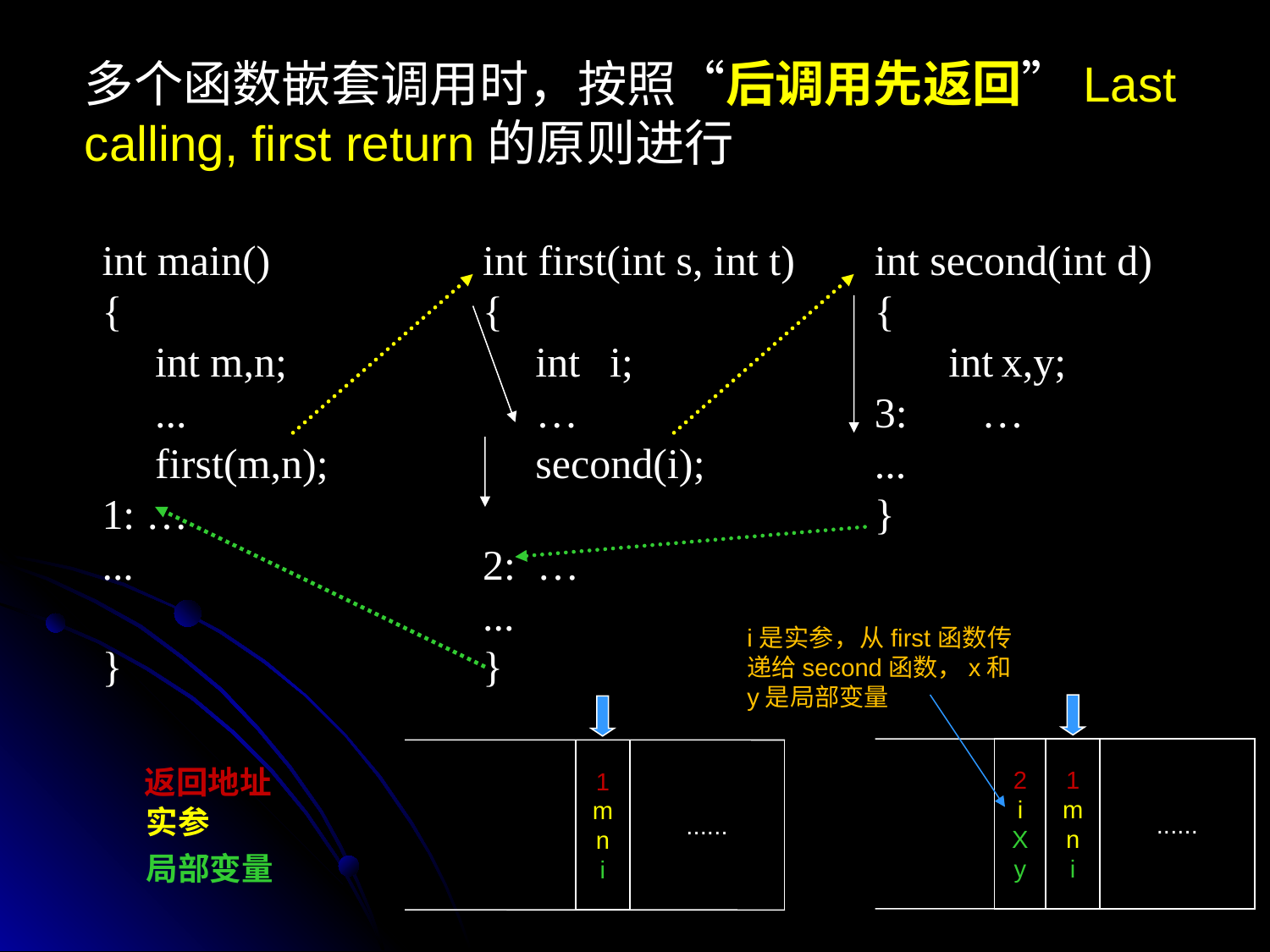

多个函数嵌套调用时，按照“后调用先返回”Last calling, first return的原则进行
int main()
{
     int m,n;
     ...
     first(m,n);
1: …
...

}
int first(int s, int t)
{
     int 	i;
     …
     second(i);

2:  …
...
}
int second(int d)
{
       int	x,y;
3:       …
...
}

i是实参，从first函数传递给second函数，x和y是局部变量

1
m
n
i

1
m
n
i

2
i
X
y
......
......
返回地址
实参
局部变量